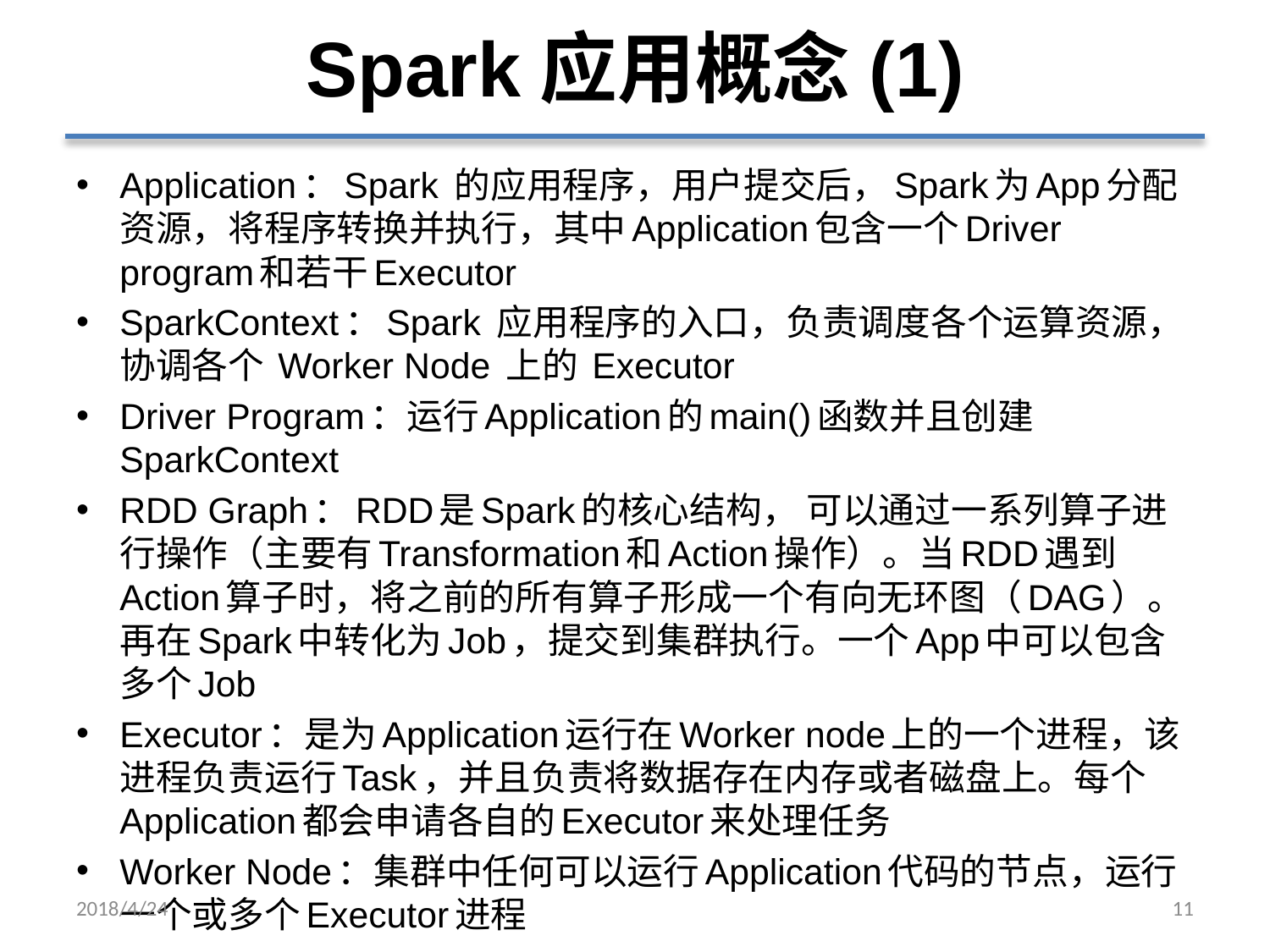

# Spark应用概念(1)
Application：Spark 的应用程序，用户提交后，Spark为App分配资源，将程序转换并执行，其中Application包含一个Driver program和若干Executor
SparkContext：Spark 应用程序的入口，负责调度各个运算资源，协调各个 Worker Node 上的 Executor
Driver Program：运行Application的main()函数并且创建SparkContext
RDD Graph：RDD是Spark的核心结构， 可以通过一系列算子进行操作（主要有Transformation和Action操作）。当RDD遇到Action算子时，将之前的所有算子形成一个有向无环图（DAG）。再在Spark中转化为Job，提交到集群执行。一个App中可以包含多个Job
Executor：是为Application运行在Worker node上的一个进程，该进程负责运行Task，并且负责将数据存在内存或者磁盘上。每个Application都会申请各自的Executor来处理任务
Worker Node：集群中任何可以运行Application代码的节点，运行一个或多个Executor进程
2018/4/24
11